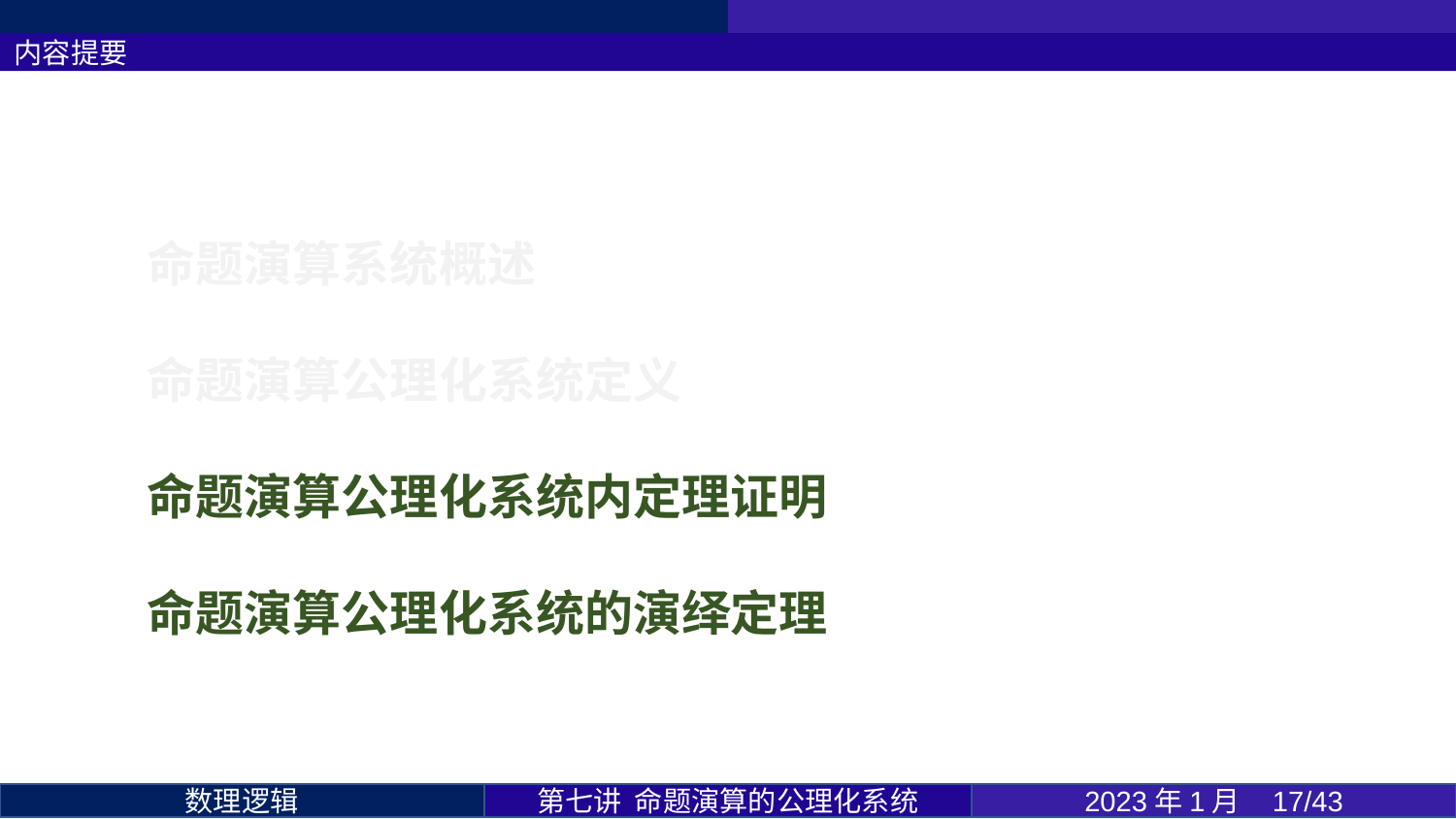

内容提要
命题演算系统概述
命题演算公理化系统定义
命题演算公理化系统内定理证明
命题演算公理化系统的演绎定理
第七讲  命题演算的公理化系统
2023年1月    17/43
数理逻辑